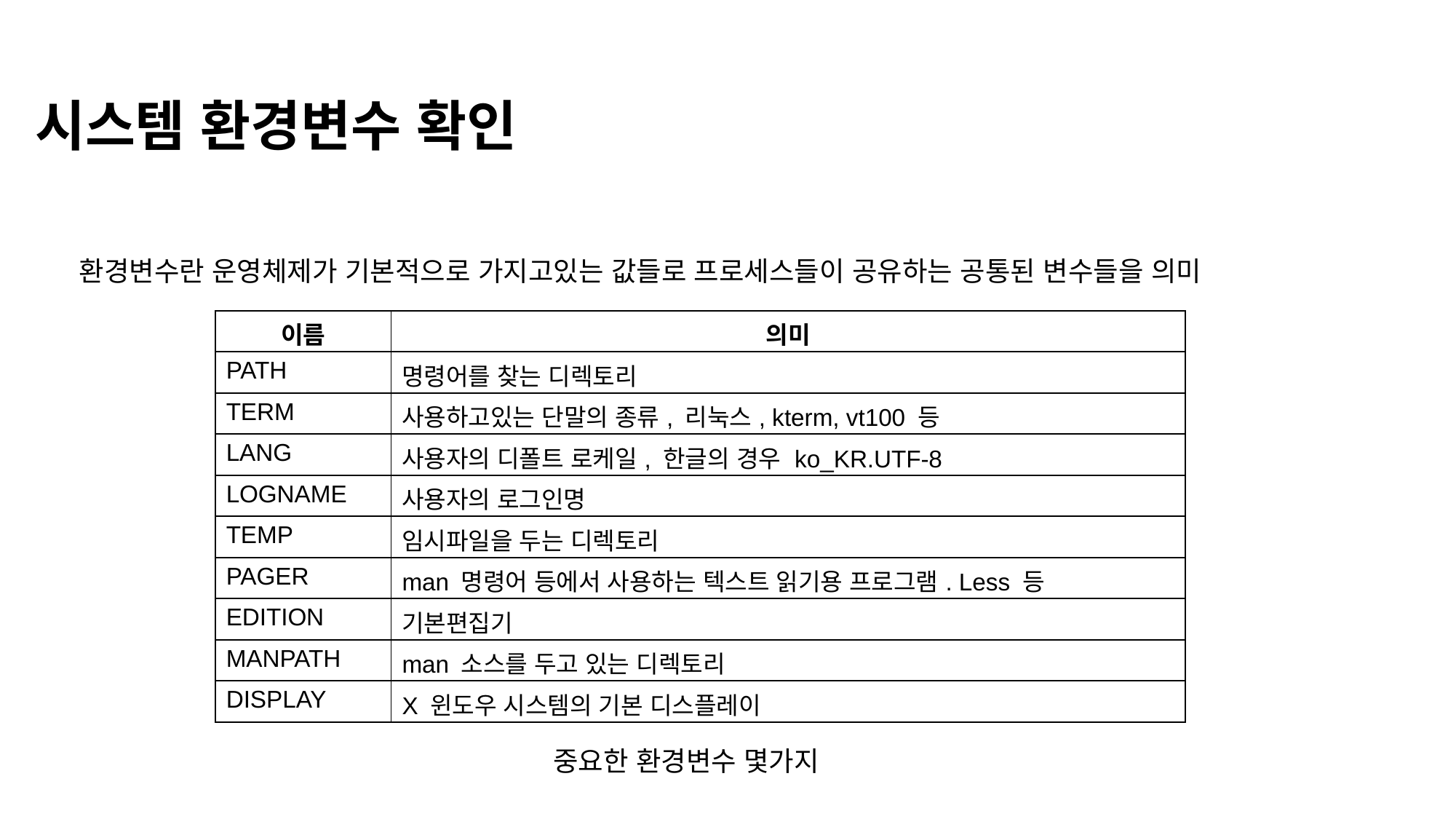

시스템 환경변수 확인
환경변수란 운영체제가 기본적으로 가지고있는 값들로 프로세스들이 공유하는 공통된 변수들을 의미
| 이름 | 의미 |
| --- | --- |
| PATH | 명령어를 찾는 디렉토리 |
| TERM | 사용하고있는 단말의 종류, 리눅스, kterm, vt100 등 |
| LANG | 사용자의 디폴트 로케일, 한글의 경우 ko\_KR.UTF-8 |
| LOGNAME | 사용자의 로그인명 |
| TEMP | 임시파일을 두는 디렉토리 |
| PAGER | man 명령어 등에서 사용하는 텍스트 읽기용 프로그램. Less 등 |
| EDITION | 기본편집기 |
| MANPATH | man 소스를 두고 있는 디렉토리 |
| DISPLAY | X 윈도우 시스템의 기본 디스플레이 |
중요한 환경변수 몇가지